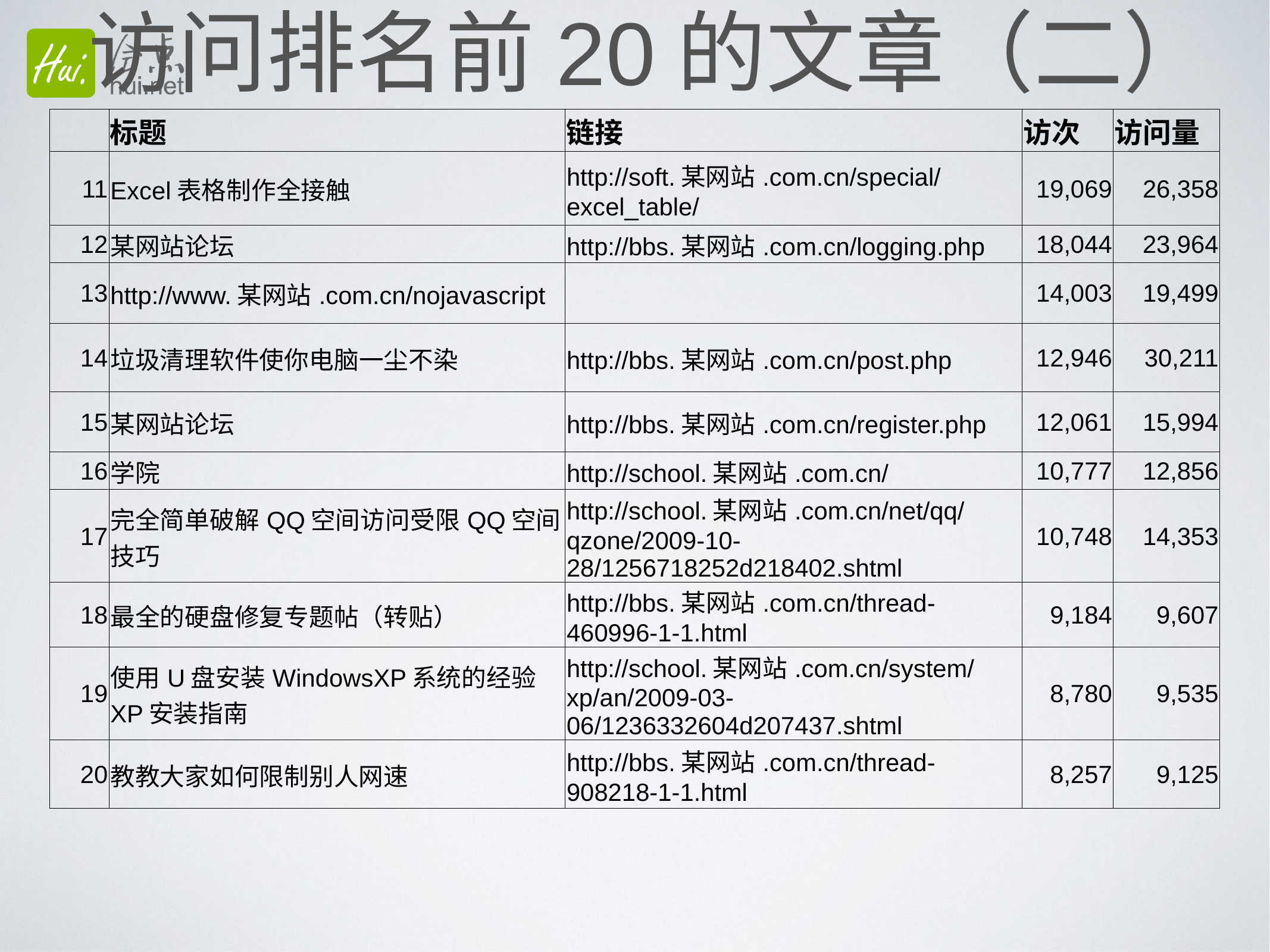

# 访问排名前20的文章（二）
|  | 标题 | 链接 | 访次 | 访问量 |
| --- | --- | --- | --- | --- |
| 11 | Excel表格制作全接触 | http://soft.某网站.com.cn/special/excel\_table/ | 19,069 | 26,358 |
| 12 | 某网站论坛 | http://bbs.某网站.com.cn/logging.php | 18,044 | 23,964 |
| 13 | http://www.某网站.com.cn/nojavascript |  | 14,003 | 19,499 |
| 14 | 垃圾清理软件使你电脑一尘不染 | http://bbs.某网站.com.cn/post.php | 12,946 | 30,211 |
| 15 | 某网站论坛 | http://bbs.某网站.com.cn/register.php | 12,061 | 15,994 |
| 16 | 学院 | http://school.某网站.com.cn/ | 10,777 | 12,856 |
| 17 | 完全简单破解QQ空间访问受限QQ空间技巧 | http://school.某网站.com.cn/net/qq/qzone/2009-10-28/1256718252d218402.shtml | 10,748 | 14,353 |
| 18 | 最全的硬盘修复专题帖（转贴） | http://bbs.某网站.com.cn/thread-460996-1-1.html | 9,184 | 9,607 |
| 19 | 使用U盘安装WindowsXP系统的经验XP安装指南 | http://school.某网站.com.cn/system/xp/an/2009-03-06/1236332604d207437.shtml | 8,780 | 9,535 |
| 20 | 教教大家如何限制别人网速 | http://bbs.某网站.com.cn/thread-908218-1-1.html | 8,257 | 9,125 |